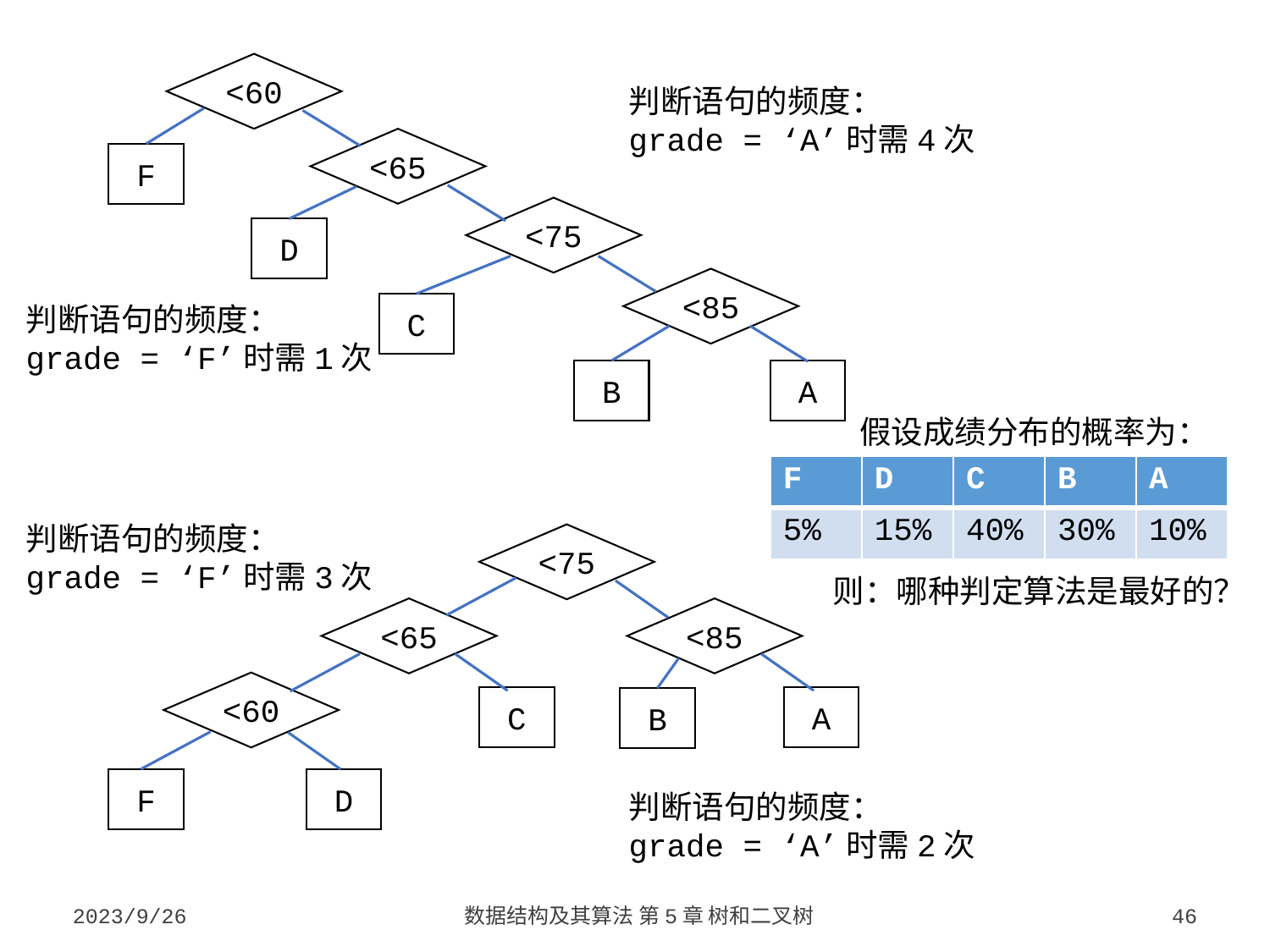

<60
<65
F
<75
D
<85
C
B
A
判断语句的频度：
grade = ‘A’时需4次
判断语句的频度：
grade = ‘F’时需1次
假设成绩分布的概率为：
| F | D | C | B | A |
| --- | --- | --- | --- | --- |
| 5% | 15% | 40% | 30% | 10% |
判断语句的频度：
grade = ‘F’时需3次
<75
<65
<85
<60
A
C
B
D
F
则：哪种判定算法是最好的？
判断语句的频度：
grade = ‘A’时需2次
2023/9/26
数据结构及其算法 第5章 树和二叉树
46